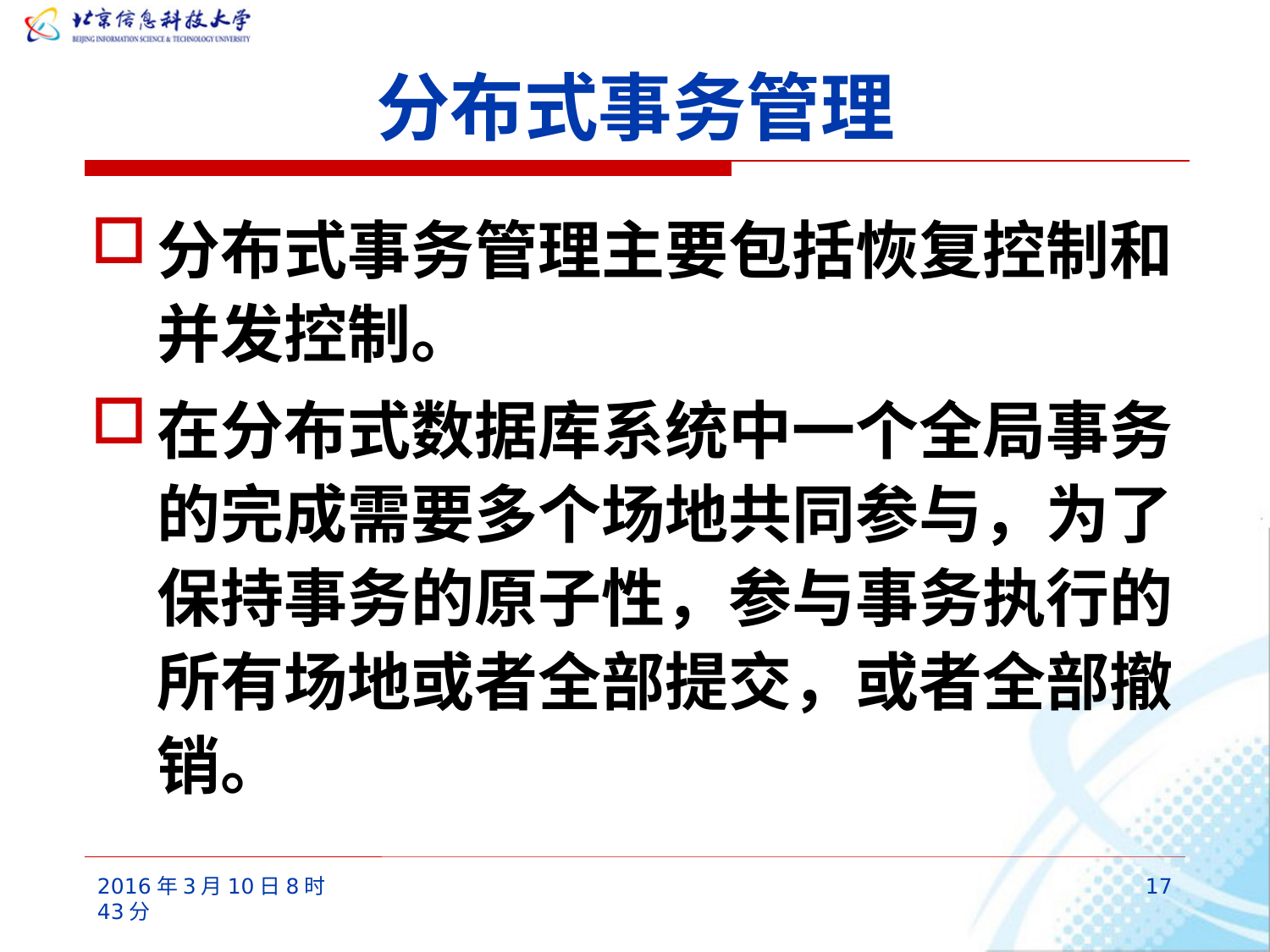

# 分布式事务管理
分布式事务管理主要包括恢复控制和并发控制。
在分布式数据库系统中一个全局事务的完成需要多个场地共同参与，为了保持事务的原子性，参与事务执行的所有场地或者全部提交，或者全部撤销。
2016年3月10日8时43分
17